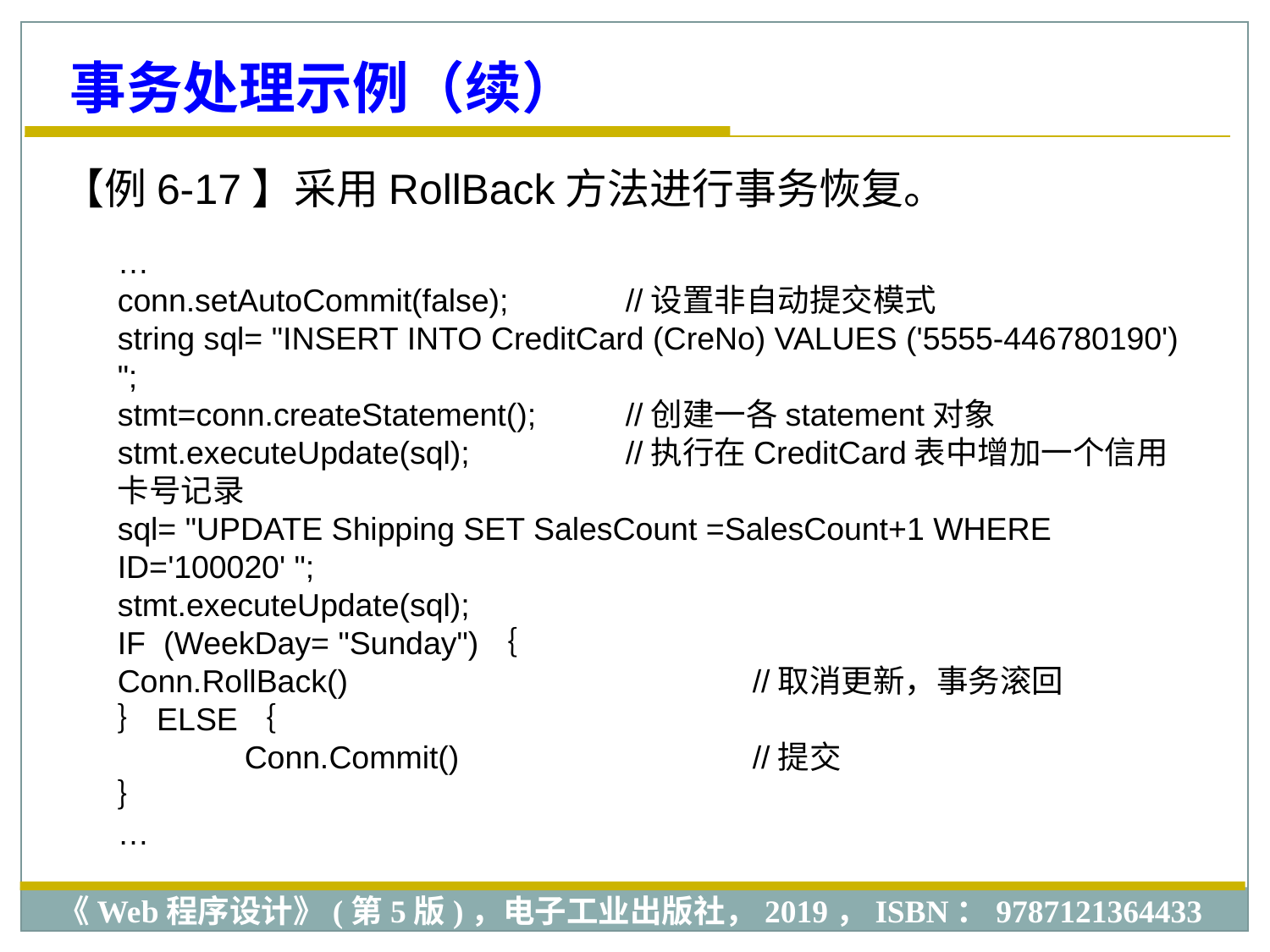

事务处理示例（续）
【例6-17】采用RollBack方法进行事务恢复。
…
conn.setAutoCommit(false);   	//设置非自动提交模式
string sql= "INSERT INTO CreditCard (CreNo) VALUES ('5555-446780190') ";
stmt=conn.createStatement(); 	//创建一各statement对象
stmt.executeUpdate(sql); 		//执行在CreditCard表中增加一个信用卡号记录
sql= "UPDATE Shipping SET SalesCount =SalesCount+1 WHERE ID='100020' ";
stmt.executeUpdate(sql);
IF  (WeekDay= "Sunday")｛
Conn.RollBack()		 		//取消更新，事务滚回
｝ELSE｛
	Conn.Commit()			//提交
｝
…